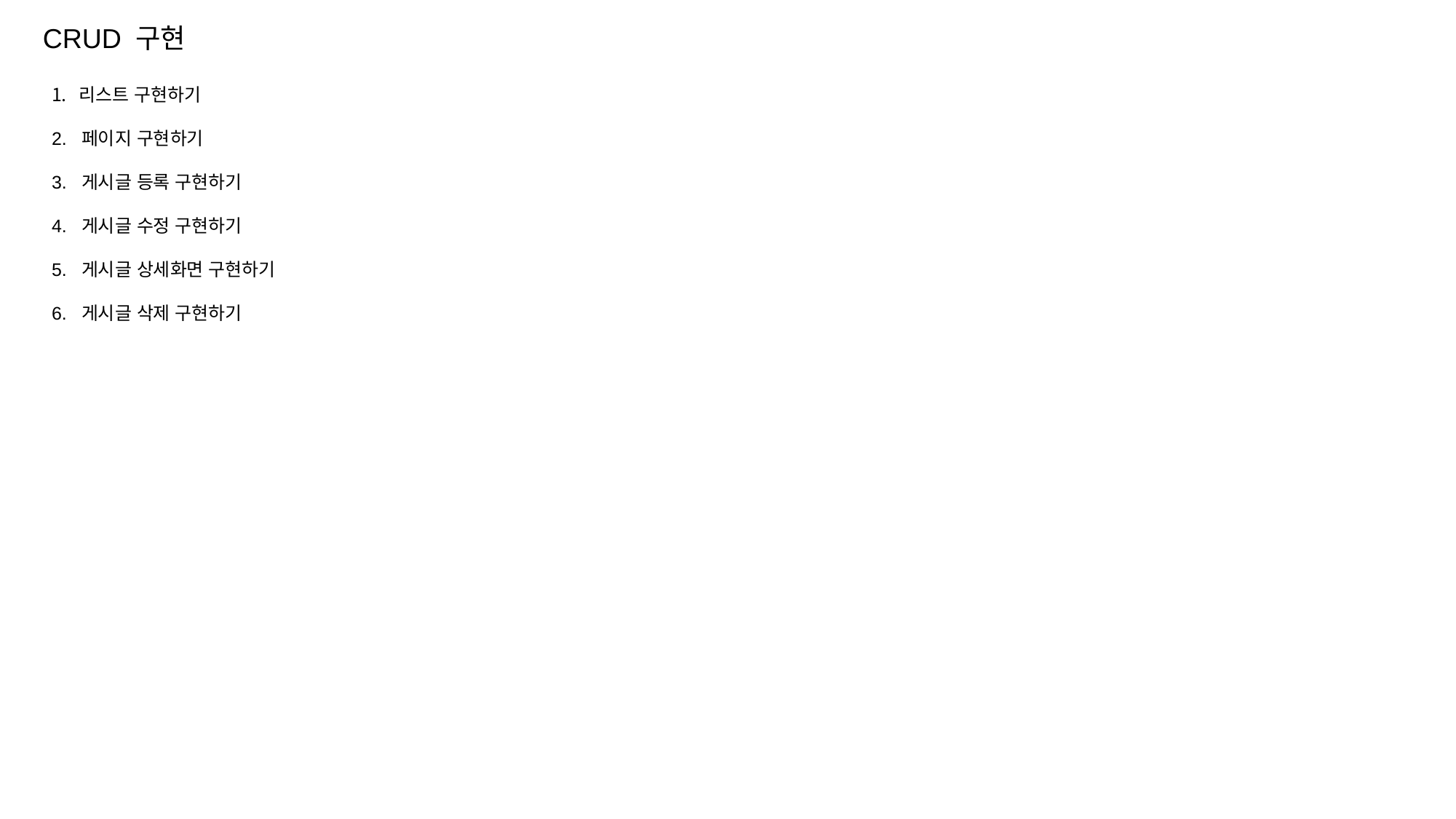

CRUD 구현
리스트 구현하기

2.  페이지 구현하기

3.  게시글 등록 구현하기

4.  게시글 수정 구현하기

5.  게시글 상세화면 구현하기

6.  게시글 삭제 구현하기